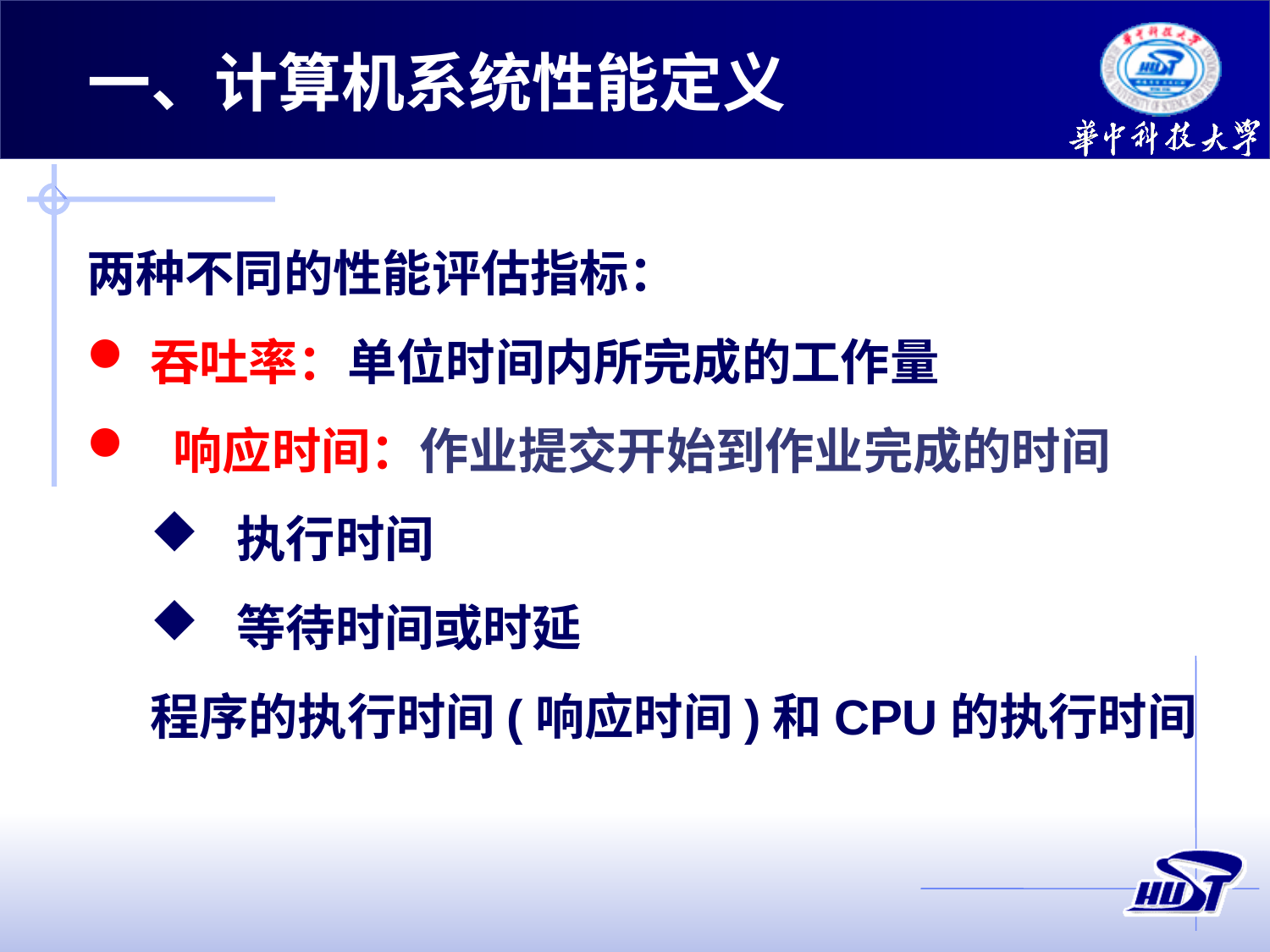

一、计算机系统性能定义
两种不同的性能评估指标：
吞吐率：单位时间内所完成的工作量
 响应时间：作业提交开始到作业完成的时间
 执行时间
 等待时间或时延
程序的执行时间(响应时间)和CPU的执行时间